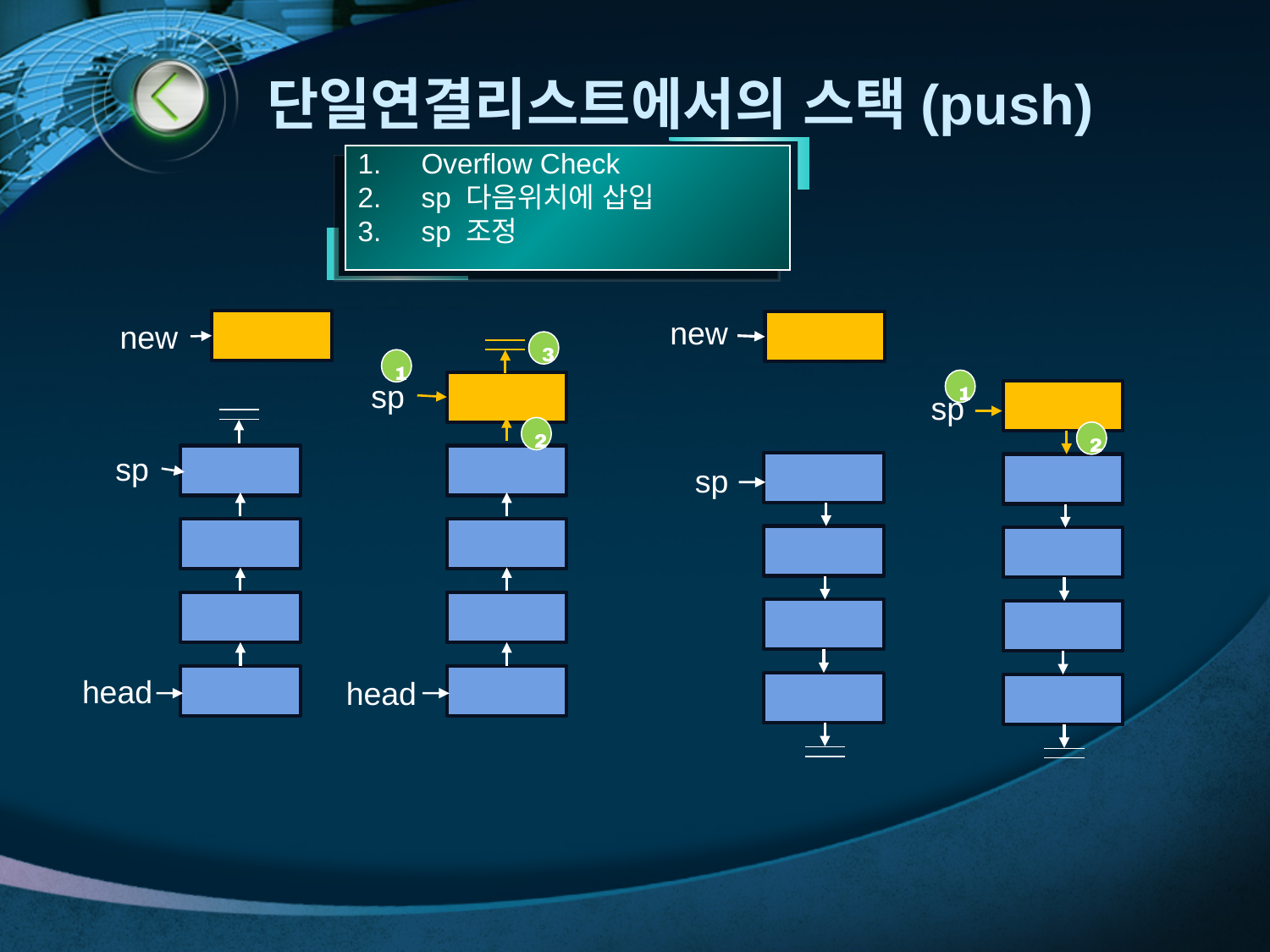

# 단일연결리스트에서의 스택(push)

Overflow Check
sp 다음위치에 삽입
sp 조정

new

1

sp
2

sp

new
3
1
sp

2
sp

head
head